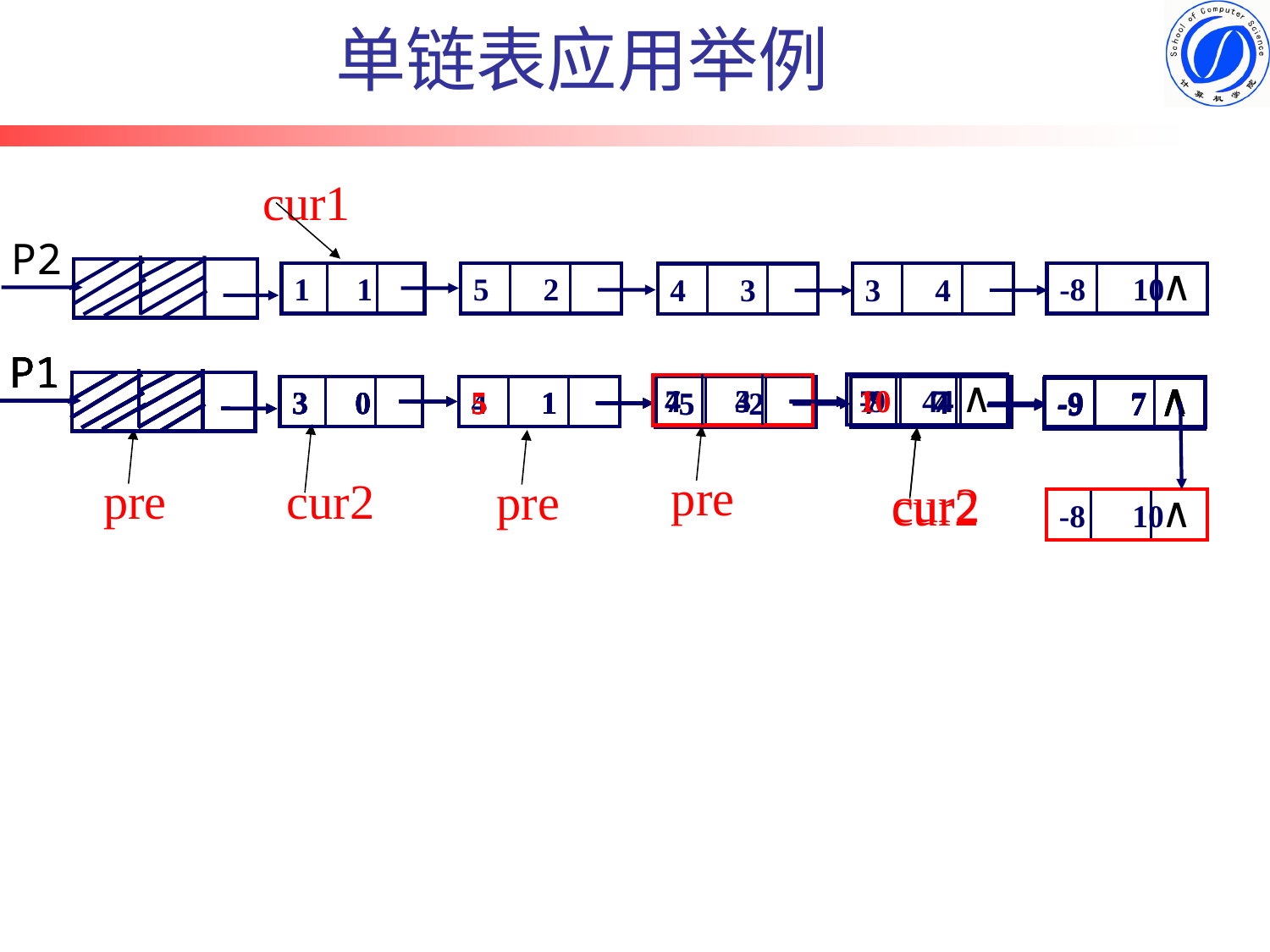

单链表应用举例
cur1

P2
∧

5　 2

-8　10
3　 4

4　 3

1　1

P1
∧

4　 1

-9　7
7　 4

-5　 2

3　0

P1
∧

5　 1

-9　7
7　 4

-5　 2

3　0

P1
∧

-9　7
7　 4

5　 1

3　0

P1

7　4
4　 3

5　 1

3　0

∧
-9　7

P1

10　4
4　 3

5　 1

3　0

∧
-9　7

P1

10　4
4　 3

5　 1

3　0

-9　7

∧
-8　10

cur2

pre

pre

cur2

cur2

pre